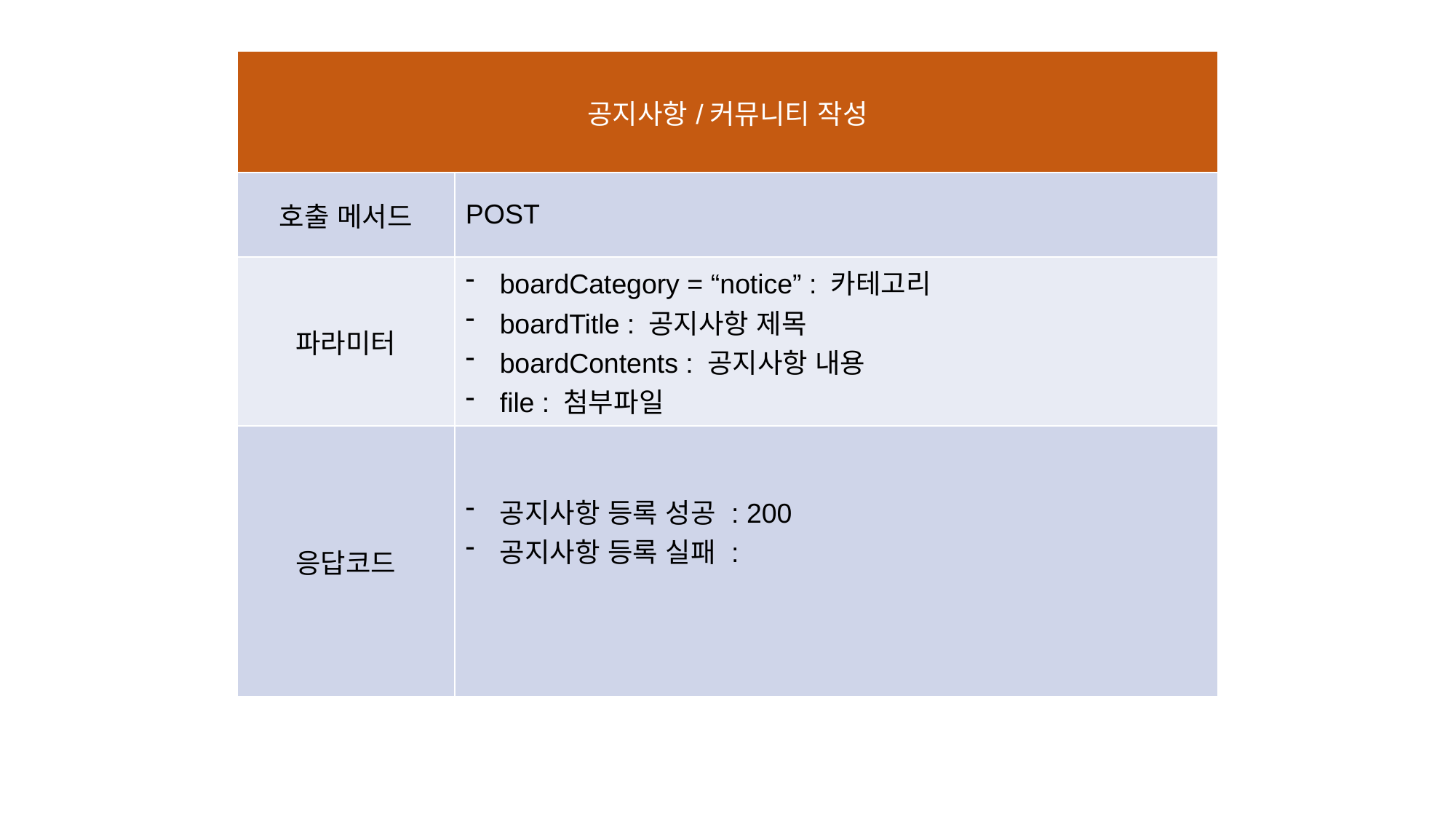

| 공지사항/커뮤니티 작성 |  |
| --- | --- |
| 호출 메서드 | POST |
| 파라미터 | boardCategory = “notice” : 카테고리 boardTitle : 공지사항 제목 boardContents : 공지사항 내용 file : 첨부파일 |
| 응답코드 | 공지사항 등록 성공 : 200 공지사항 등록 실패 : |